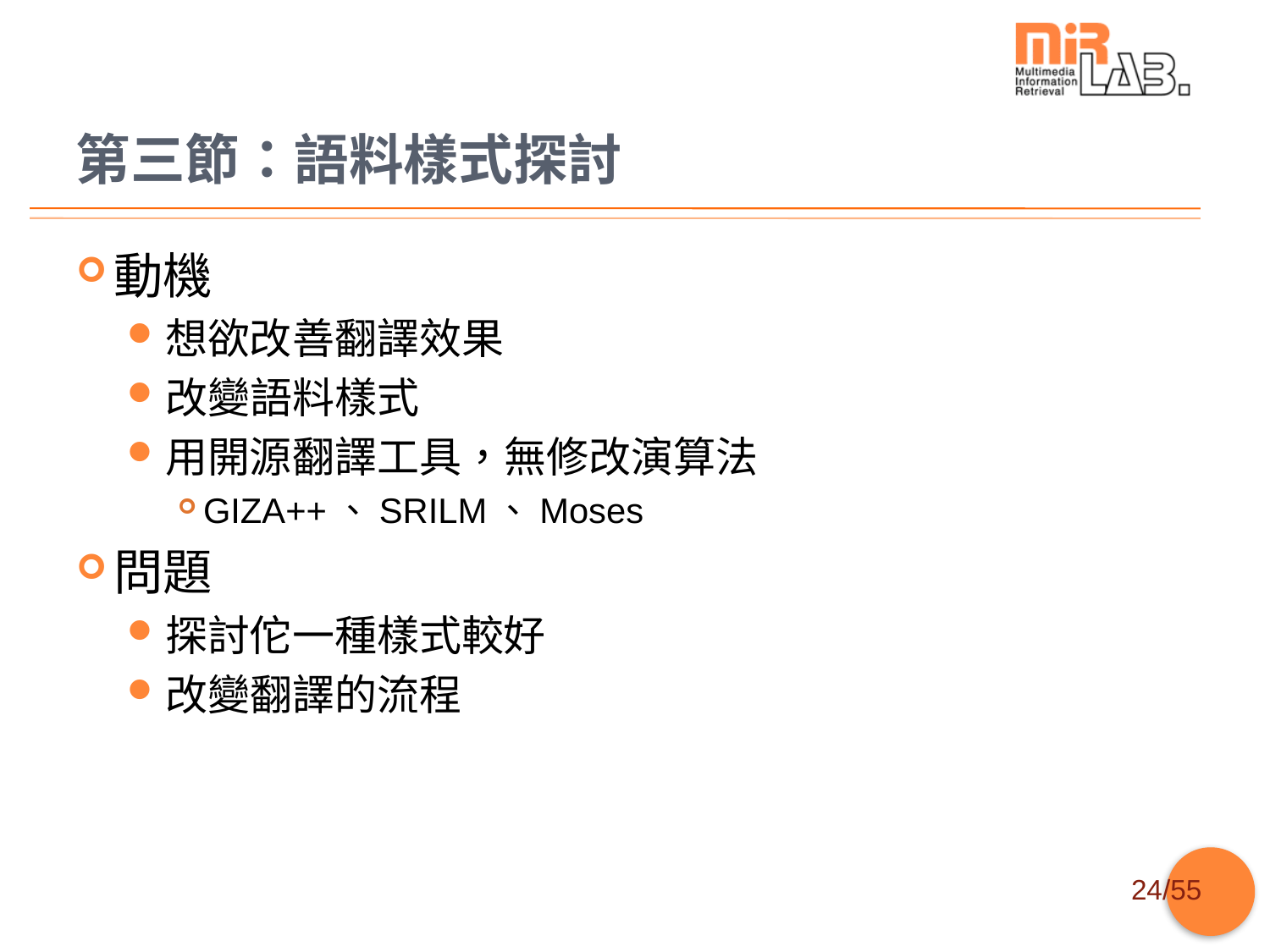

# 第三節：語料樣式探討
動機
想欲改善翻譯效果
改變語料樣式
用開源翻譯工具，無修改演算法
GIZA++、SRILM、Moses
問題
探討佗一種樣式較好
改變翻譯的流程